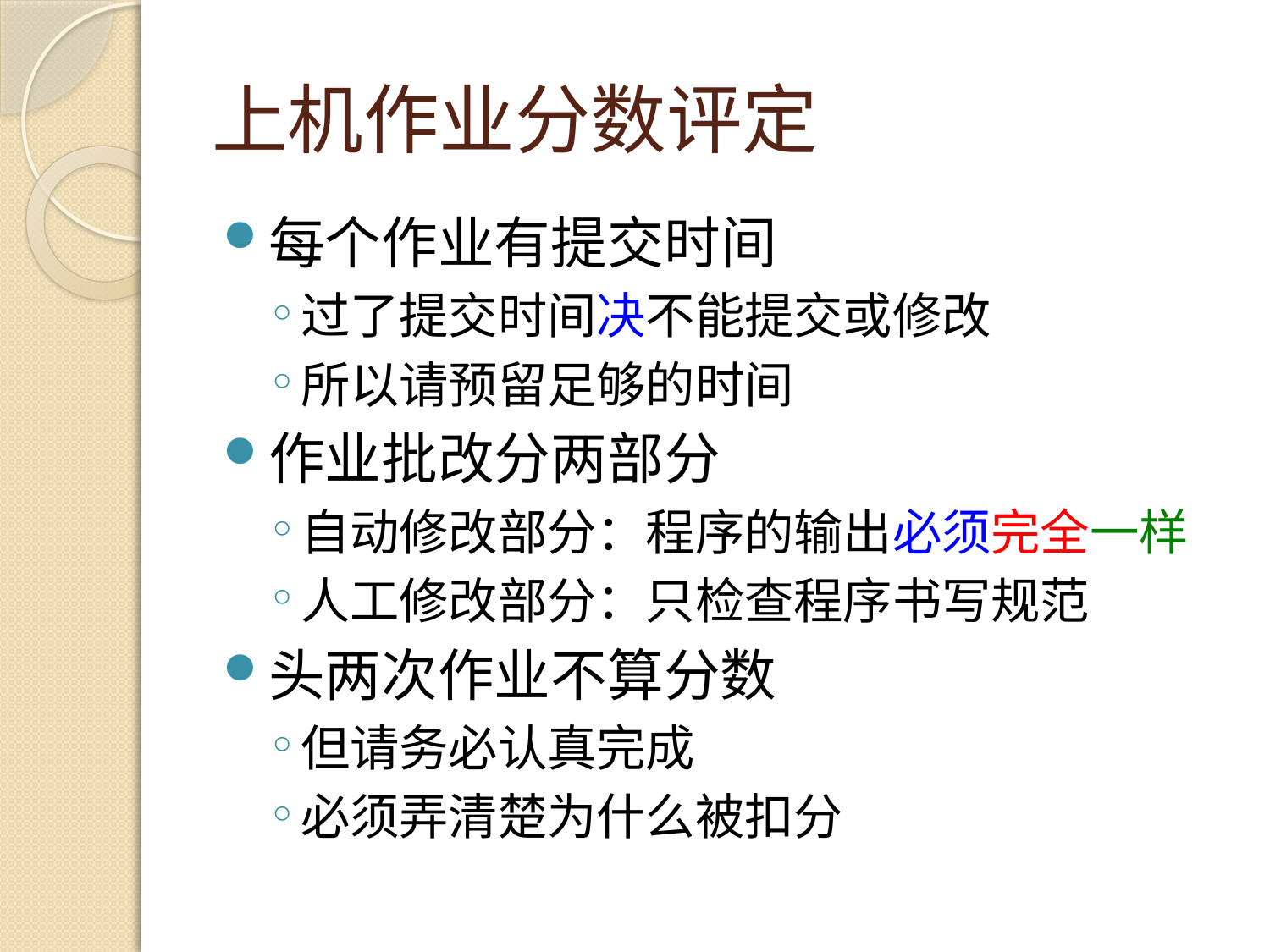

# 上机作业分数评定
每个作业有提交时间
过了提交时间决不能提交或修改
所以请预留足够的时间
作业批改分两部分
自动修改部分：程序的输出必须完全一样
人工修改部分：只检查程序书写规范
头两次作业不算分数
但请务必认真完成
必须弄清楚为什么被扣分